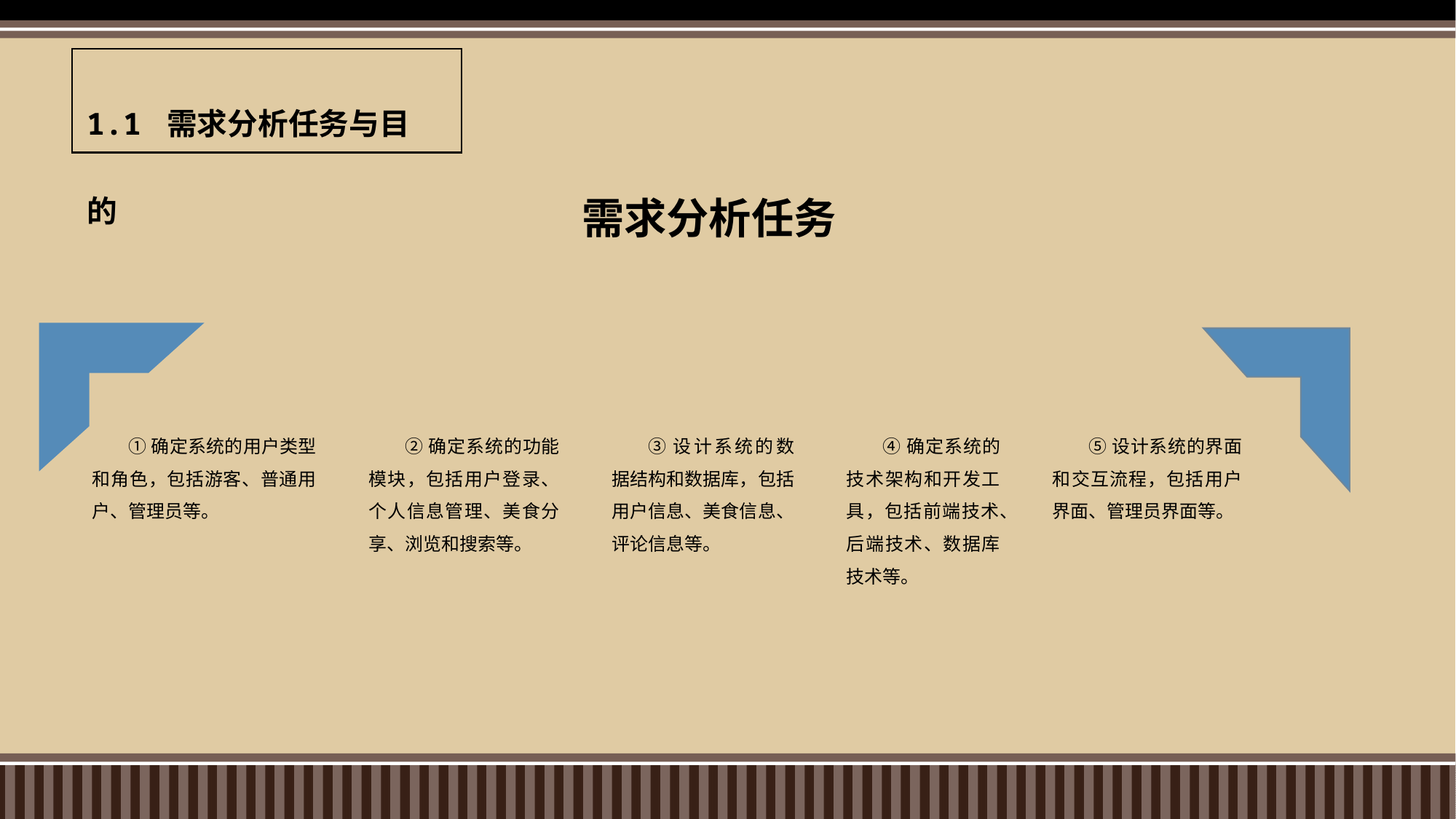

1.1 需求分析任务与目的

需求分析任务

①确定系统的用户类型和角色，包括游客、普通用户、管理员等。
②确定系统的功能模块，包括用户登录、个人信息管理、美食分享、浏览和搜索等。
③设计系统的数据结构和数据库，包括用户信息、美食信息、评论信息等。
④确定系统的技术架构和开发工具，包括前端技术、后端技术、数据库技术等。
⑤设计系统的界面和交互流程，包括用户界面、管理员界面等。